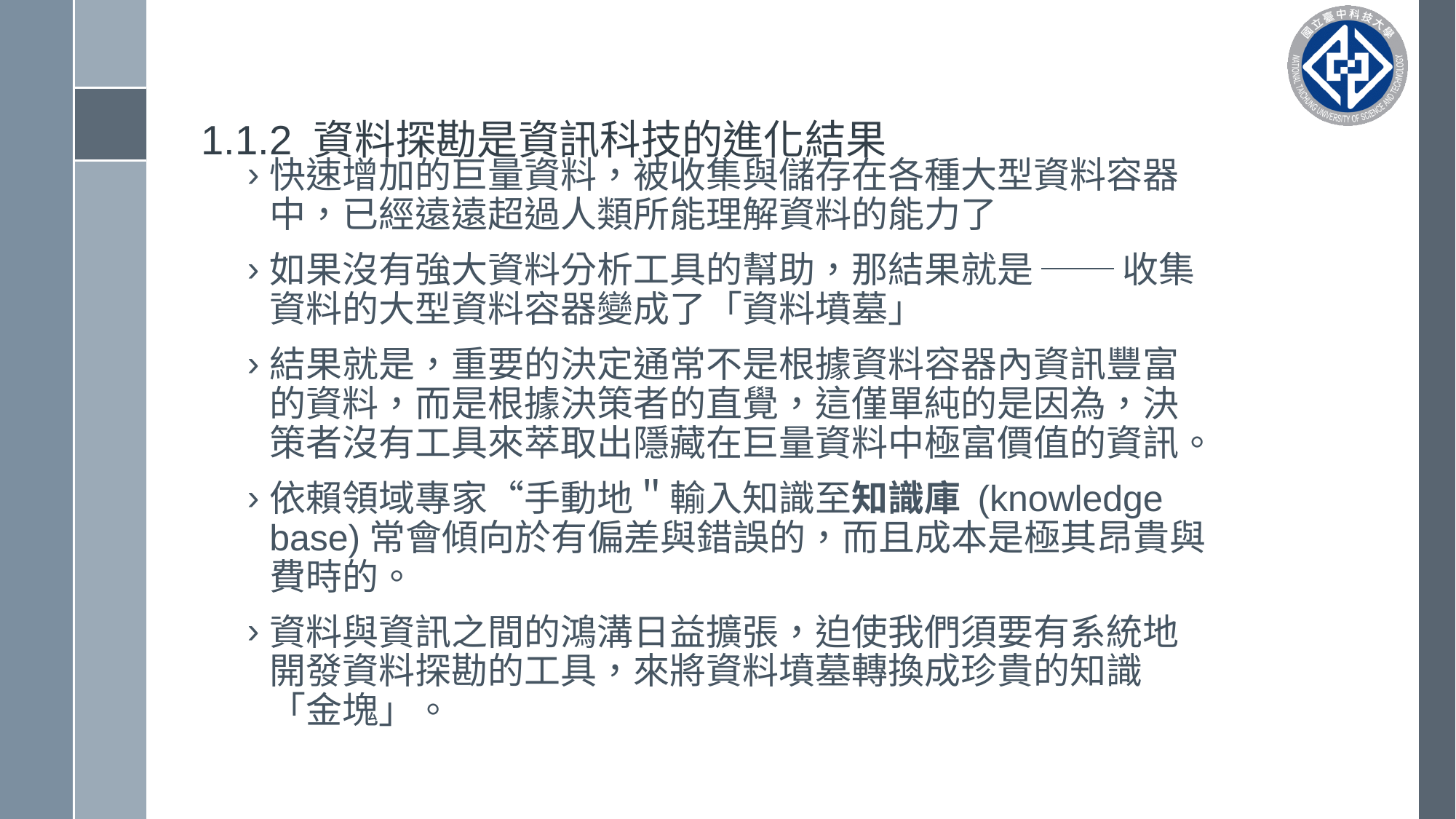

# 1.1.2 資料探勘是資訊科技的進化結果
快速增加的巨量資料，被收集與儲存在各種大型資料容器中，已經遠遠超過人類所能理解資料的能力了
如果沒有強大資料分析工具的幫助，那結果就是 ── 收集資料的大型資料容器變成了「資料墳墓」
結果就是，重要的決定通常不是根據資料容器內資訊豐富的資料，而是根據決策者的直覺，這僅單純的是因為，決策者沒有工具來萃取出隱藏在巨量資料中極富價值的資訊。
依賴領域專家“手動地＂輸入知識至知識庫 (knowledge base)常會傾向於有偏差與錯誤的，而且成本是極其昂貴與費時的。
資料與資訊之間的鴻溝日益擴張，迫使我們須要有系統地開發資料探勘的工具，來將資料墳墓轉換成珍貴的知識「金塊」。